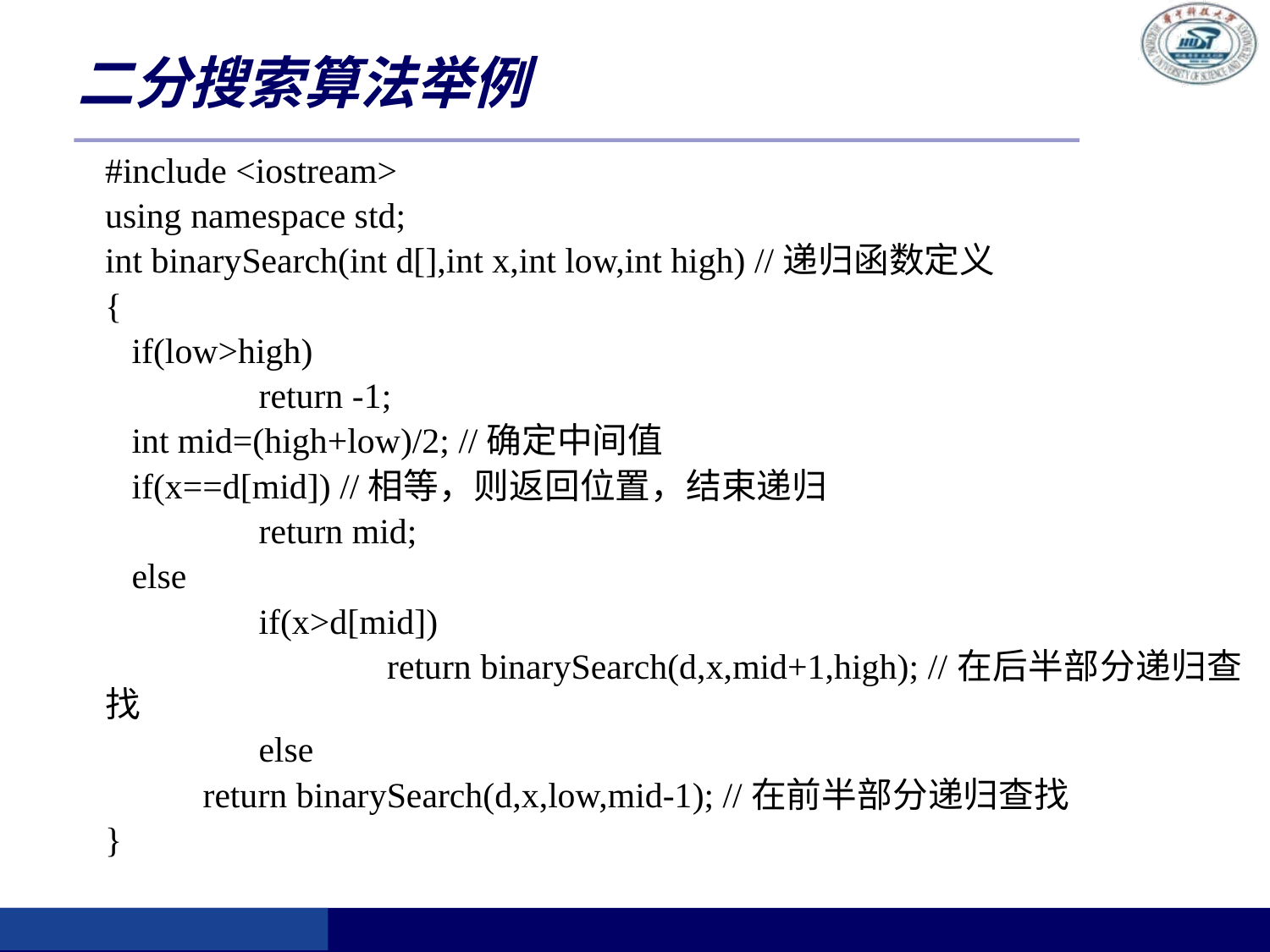

二分搜索算法举例
#include <iostream>
using namespace std;
int binarySearch(int d[],int x,int low,int high) //递归函数定义
{
   if(low>high)
	   return -1;
   int mid=(high+low)/2; //确定中间值
   if(x==d[mid]) //相等，则返回位置，结束递归
	   return mid;
   else
	   if(x>d[mid])
		   return binarySearch(d,x,mid+1,high); //在后半部分递归查找
	   else
           return binarySearch(d,x,low,mid-1); //在前半部分递归查找
}